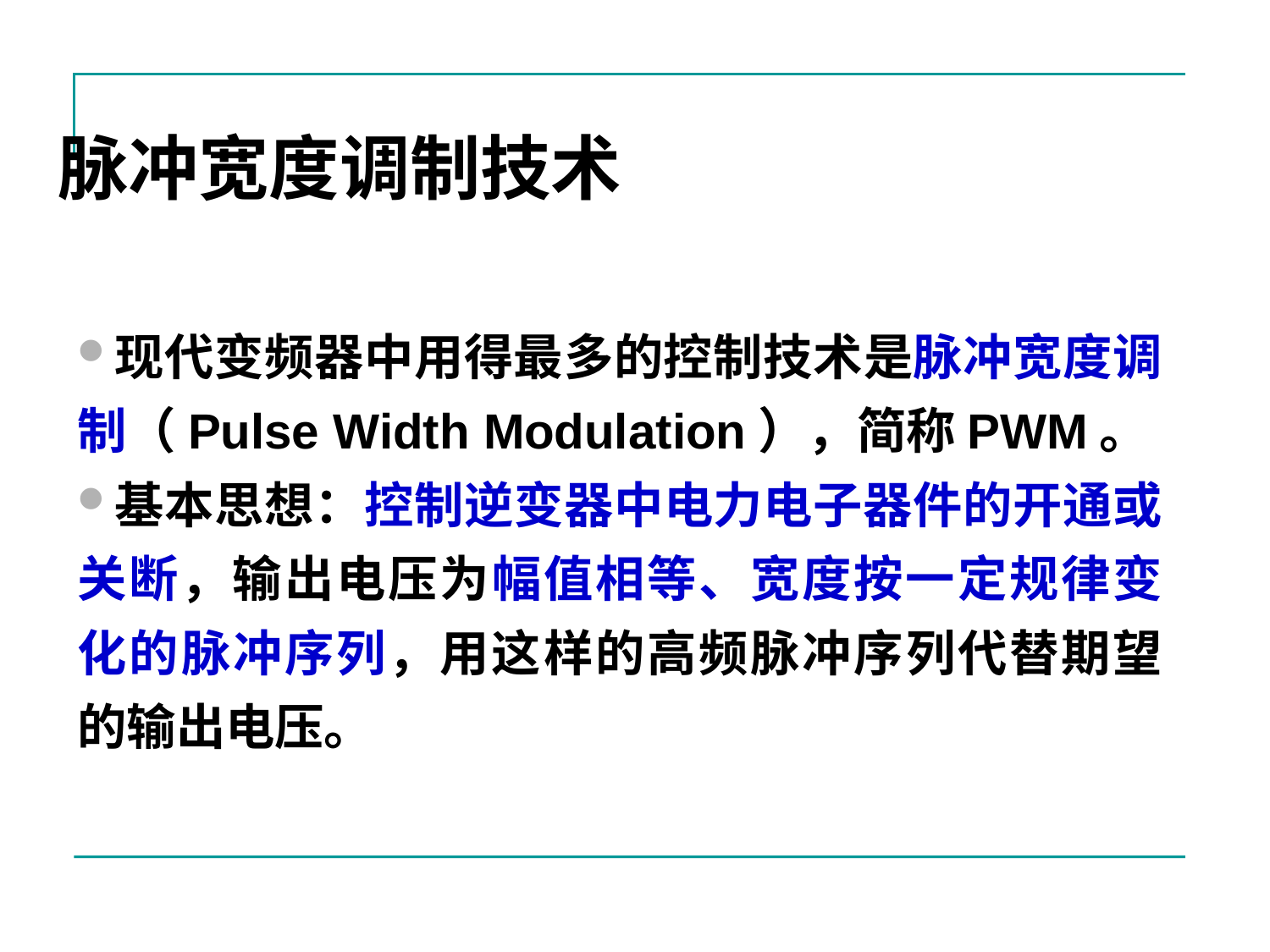

# 脉冲宽度调制技术
现代变频器中用得最多的控制技术是脉冲宽度调制（Pulse Width Modulation），简称PWM。
基本思想：控制逆变器中电力电子器件的开通或关断，输出电压为幅值相等、宽度按一定规律变化的脉冲序列，用这样的高频脉冲序列代替期望的输出电压。